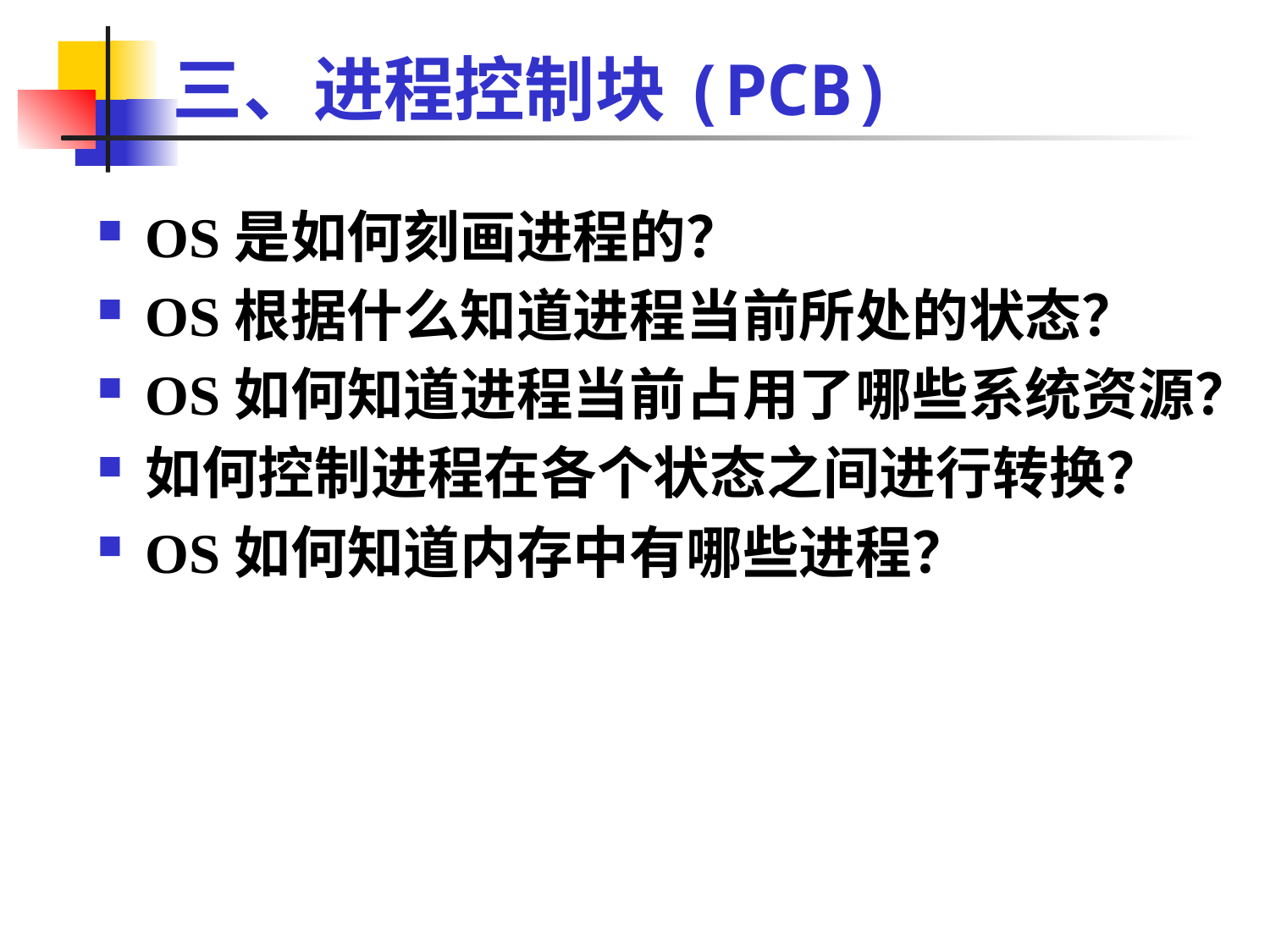

# 三、进程控制块(PCB)
OS是如何刻画进程的？
OS根据什么知道进程当前所处的状态？
OS如何知道进程当前占用了哪些系统资源？
如何控制进程在各个状态之间进行转换？
OS如何知道内存中有哪些进程？